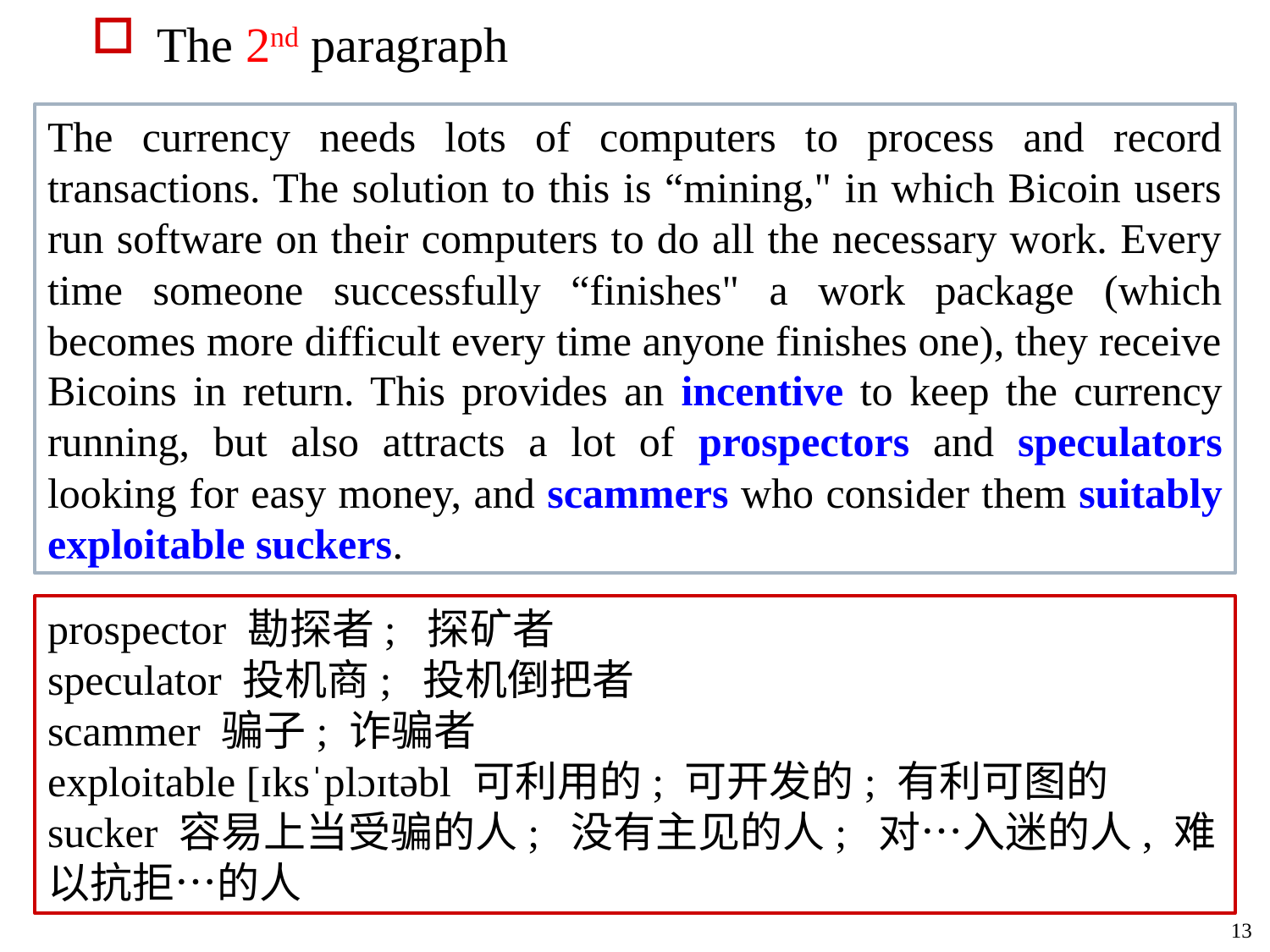

The 2nd paragraph
The currency needs lots of computers to process and record transactions. The solution to this is “mining," in which Bicoin users run software on their computers to do all the necessary work. Every time someone successfully “finishes" a work package (which becomes more difficult every time anyone finishes one), they receive Bicoins in return. This provides an incentive to keep the currency running, but also attracts a lot of prospectors and speculators looking for easy money, and scammers who consider them suitably exploitable suckers.
prospector 勘探者;  探矿者
speculator 投机商;  投机倒把者
scammer 骗子; 诈骗者
exploitable [ɪksˈplɔɪtəbl 可利用的; 可开发的; 有利可图的
sucker 容易上当受骗的人;  没有主见的人;  对…入迷的人, 难以抗拒…的人
13